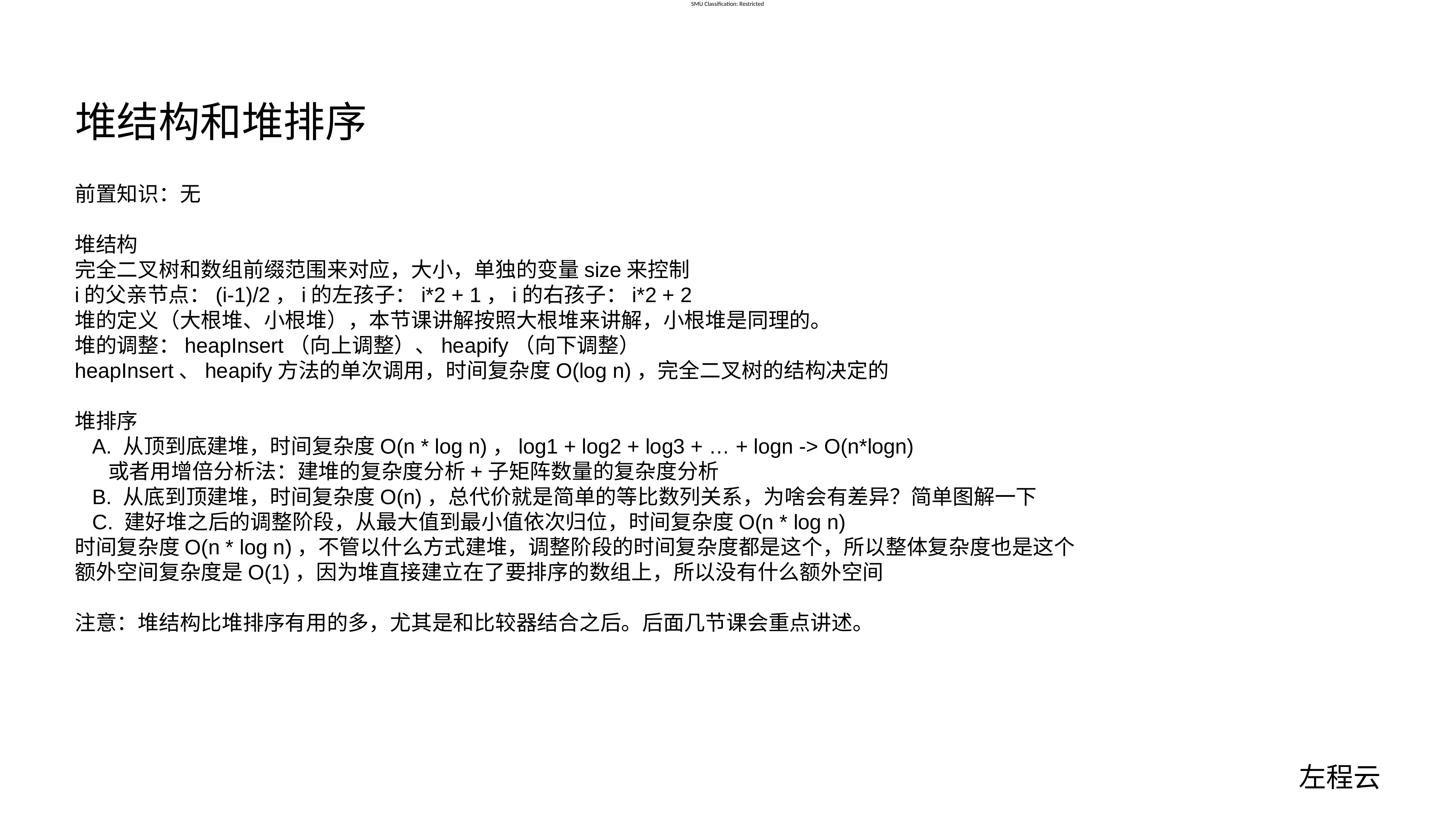

# 堆结构和堆排序
前置知识：无

堆结构
完全二叉树和数组前缀范围来对应，大小，单独的变量size来控制
i的父亲节点：(i-1)/2，i的左孩子：i*2 + 1，i的右孩子：i*2 + 2
堆的定义（大根堆、小根堆），本节课讲解按照大根堆来讲解，小根堆是同理的。
堆的调整：heapInsert（向上调整）、heapify（向下调整）
heapInsert、heapify方法的单次调用，时间复杂度O(log n)，完全二叉树的结构决定的

堆排序
   A. 从顶到底建堆，时间复杂度O(n * log n)，log1 + log2 + log3 + … + logn -> O(n*logn)
      或者用增倍分析法：建堆的复杂度分析+子矩阵数量的复杂度分析
   B. 从底到顶建堆，时间复杂度O(n)，总代价就是简单的等比数列关系，为啥会有差异？简单图解一下
   C. 建好堆之后的调整阶段，从最大值到最小值依次归位，时间复杂度O(n * log n)
时间复杂度O(n * log n)，不管以什么方式建堆，调整阶段的时间复杂度都是这个，所以整体复杂度也是这个
额外空间复杂度是O(1)，因为堆直接建立在了要排序的数组上，所以没有什么额外空间

注意：堆结构比堆排序有用的多，尤其是和比较器结合之后。后面几节课会重点讲述。
左程云